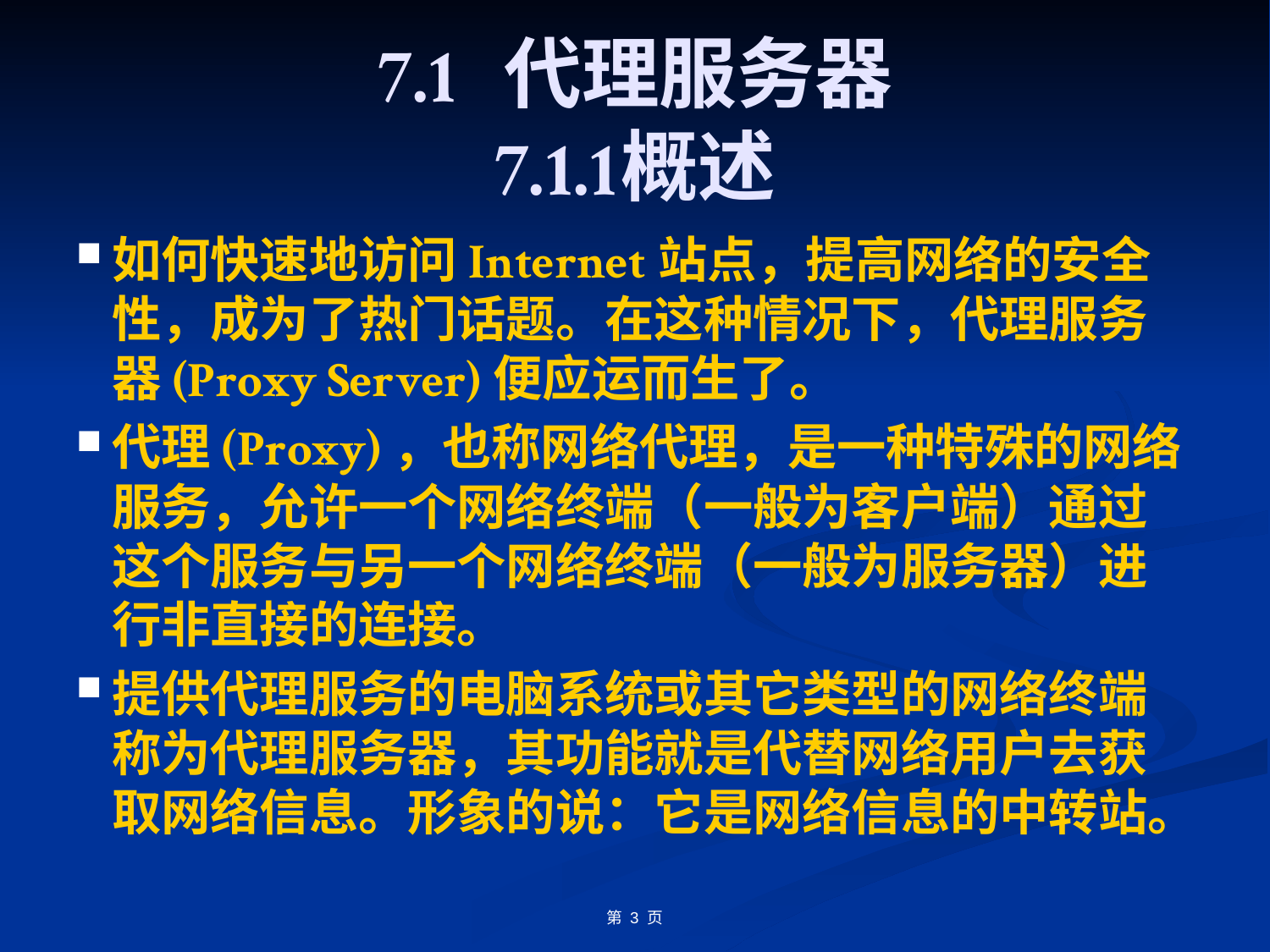

# 7.1	代理服务器 7.1.1	概述
如何快速地访问Internet站点，提高网络的安全性，成为了热门话题。在这种情况下，代理服务器(Proxy Server)便应运而生了。
代理(Proxy)，也称网络代理，是一种特殊的网络服务，允许一个网络终端（一般为客户端）通过这个服务与另一个网络终端（一般为服务器）进行非直接的连接。
提供代理服务的电脑系统或其它类型的网络终端称为代理服务器，其功能就是代替网络用户去获取网络信息。形象的说：它是网络信息的中转站。
第 3 页